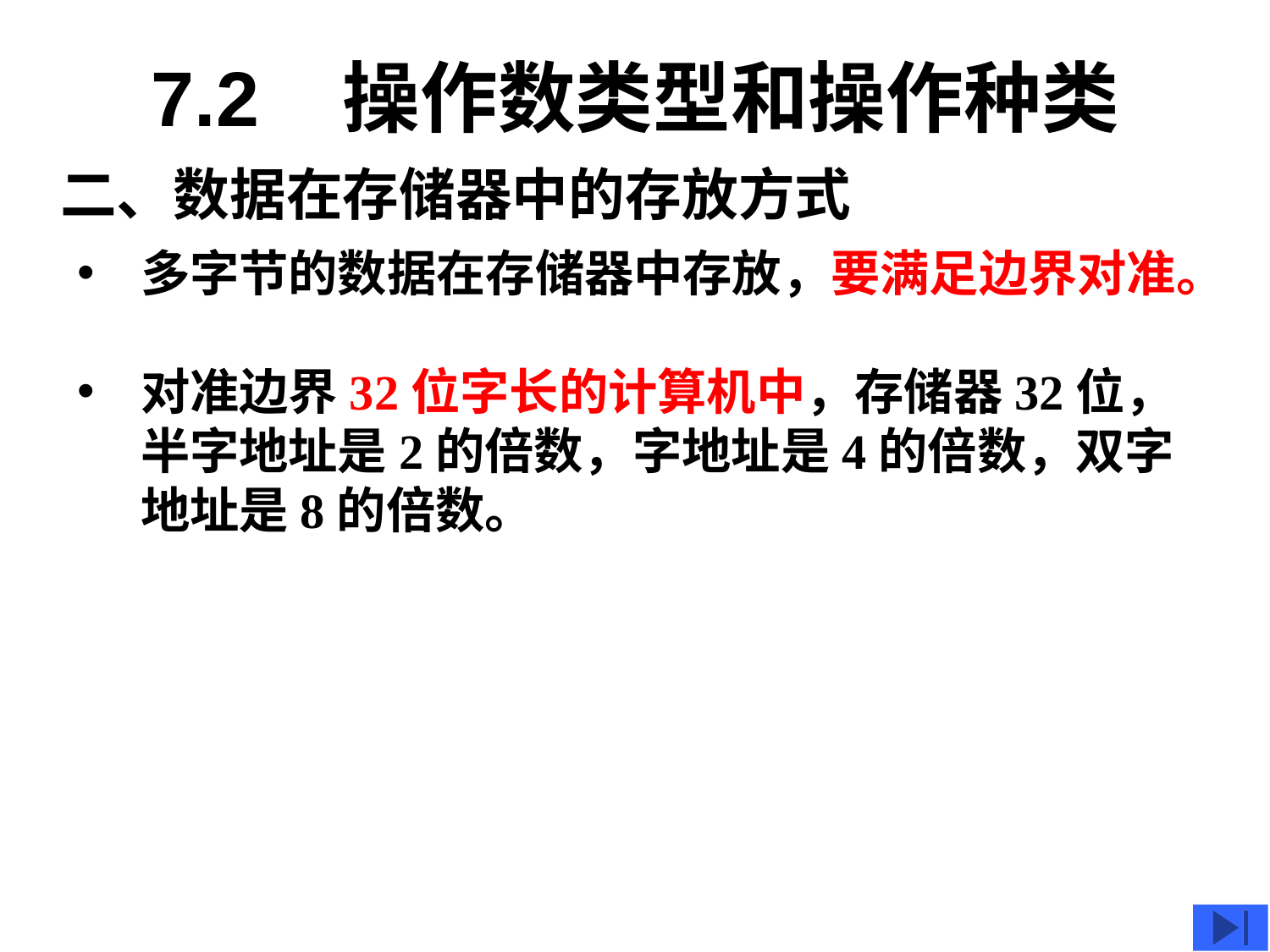

# 7.2   操作数类型和操作种类
二、数据在存储器中的存放方式
多字节的数据在存储器中存放，要满足边界对准。

对准边界32位字长的计算机中，存储器32位，半字地址是2的倍数，字地址是4的倍数，双字地址是8的倍数。